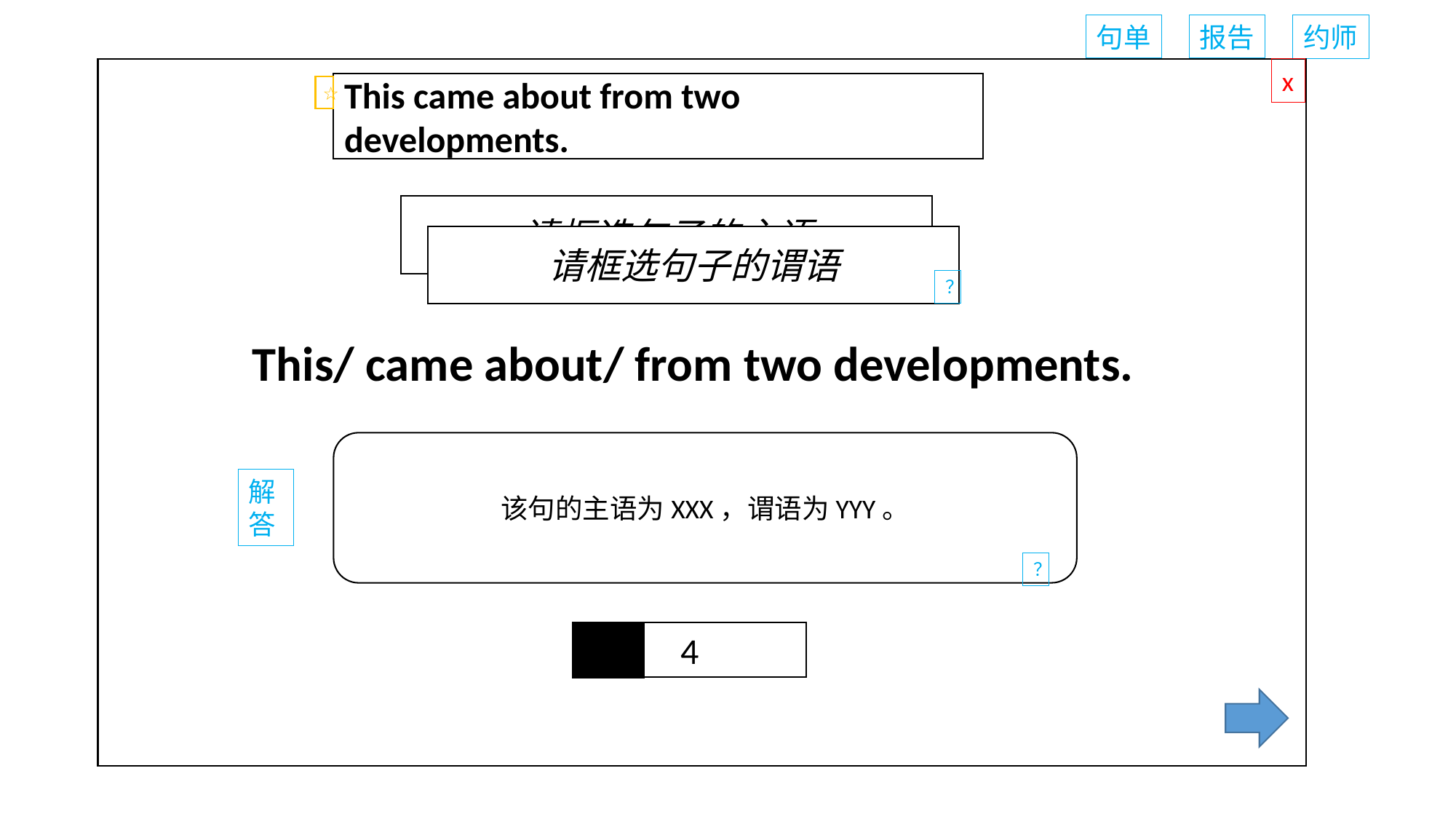

句单
报告
约师

x
This came about from two developments.
☆
00: 00
请框选句子的主语
请框选句子的谓语
？
？
This/ came about/ from two developments.
该句的主语为XXX，谓语为YYY。
解
答
？
4